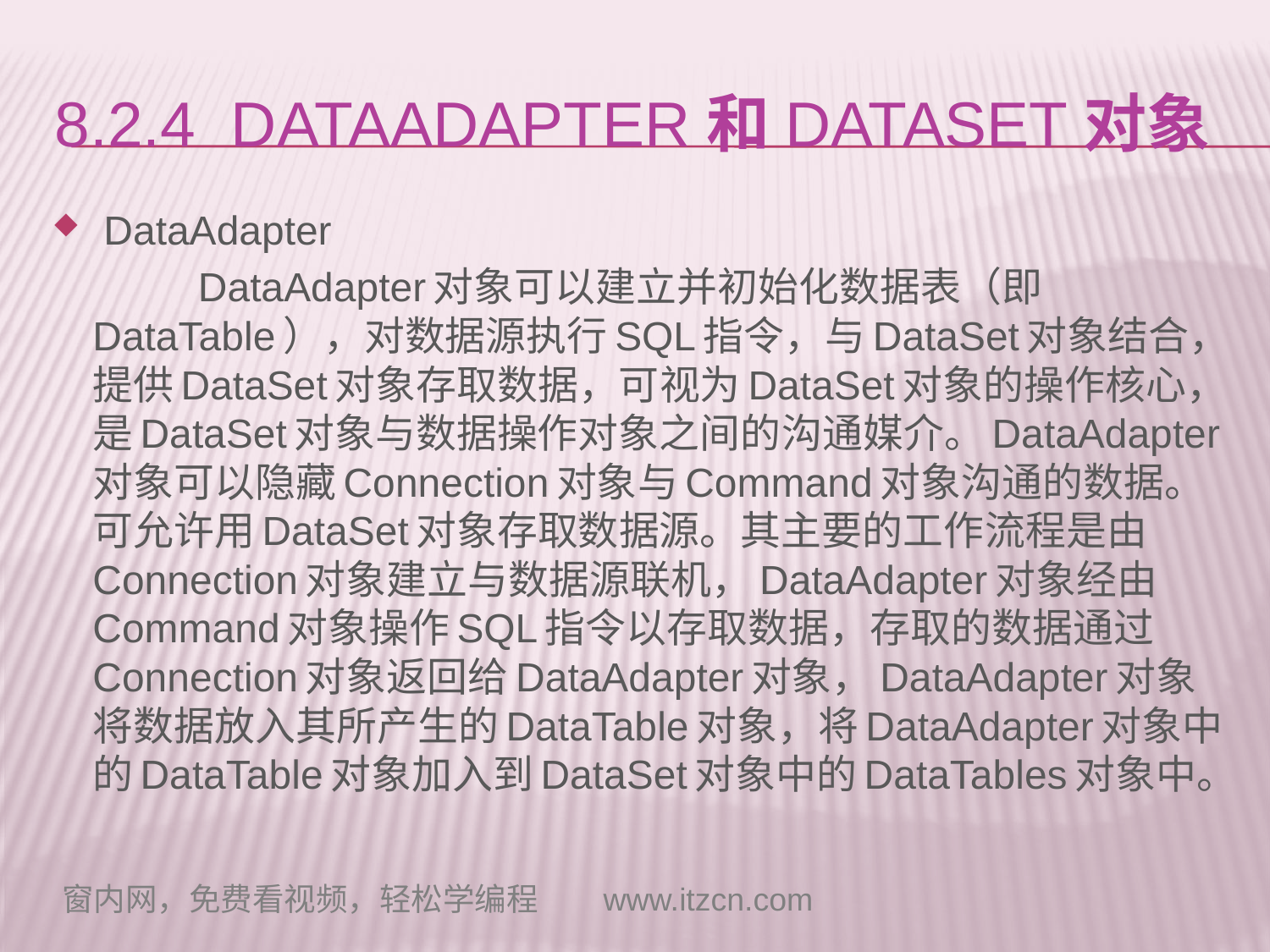

# 8.2.4  DataAdapter和DataSet对象
 DataAdapter
             DataAdapter对象可以建立并初始化数据表（即DataTable），对数据源执行SQL指令，与DataSet对象结合，提供DataSet对象存取数据，可视为DataSet对象的操作核心，是DataSet对象与数据操作对象之间的沟通媒介。DataAdapter对象可以隐藏Connection对象与Command对象沟通的数据。可允许用DataSet对象存取数据源。其主要的工作流程是由Connection对象建立与数据源联机，DataAdapter对象经由Command对象操作SQL指令以存取数据，存取的数据通过Connection对象返回给DataAdapter对象，DataAdapter对象将数据放入其所产生的DataTable对象，将DataAdapter对象中的DataTable对象加入到DataSet对象中的DataTables对象中。